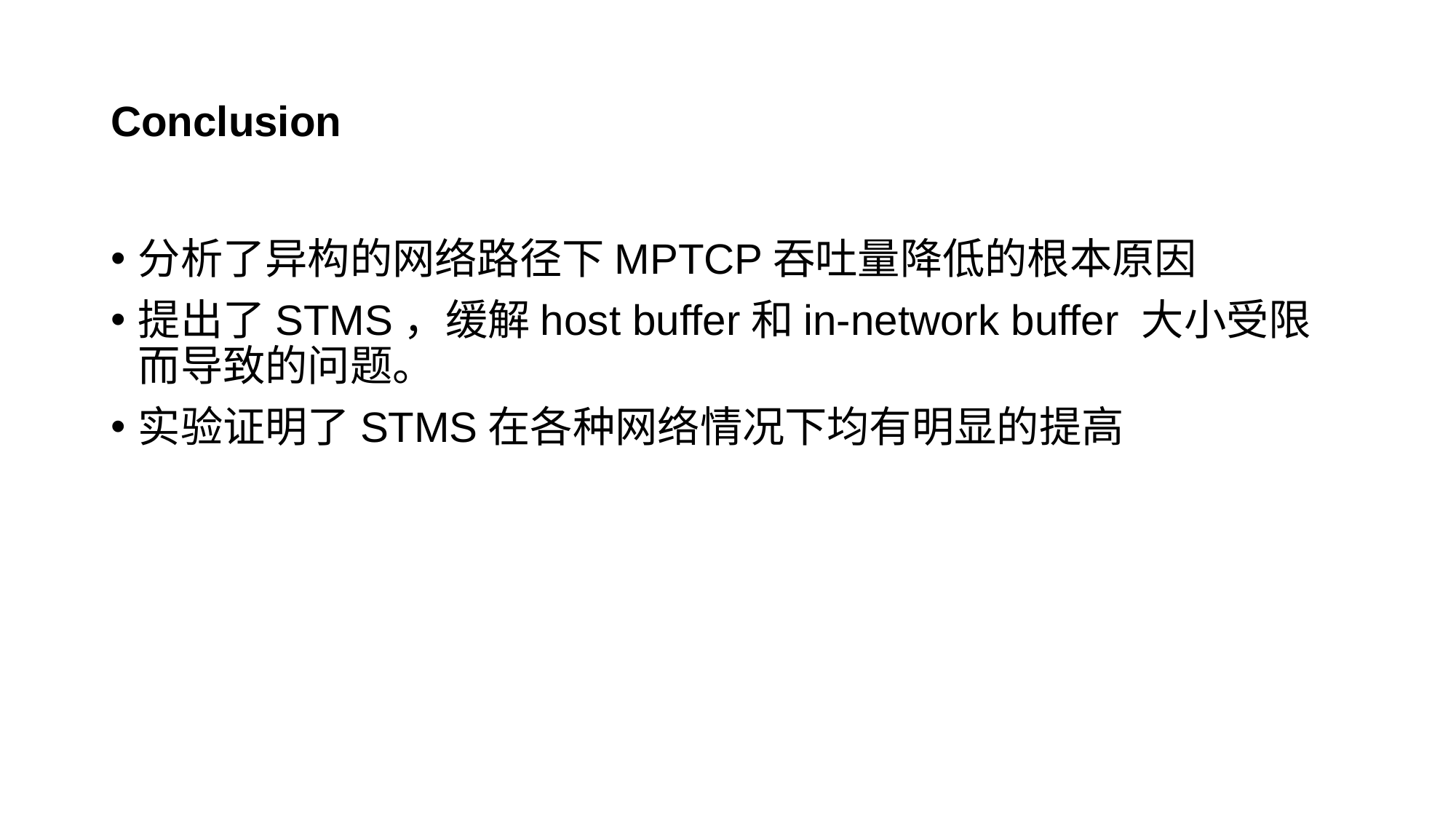

# Conclusion
分析了异构的网络路径下MPTCP吞吐量降低的根本原因
提出了STMS，缓解host buffer和in-network buffer 大小受限而导致的问题。
实验证明了STMS在各种网络情况下均有明显的提高